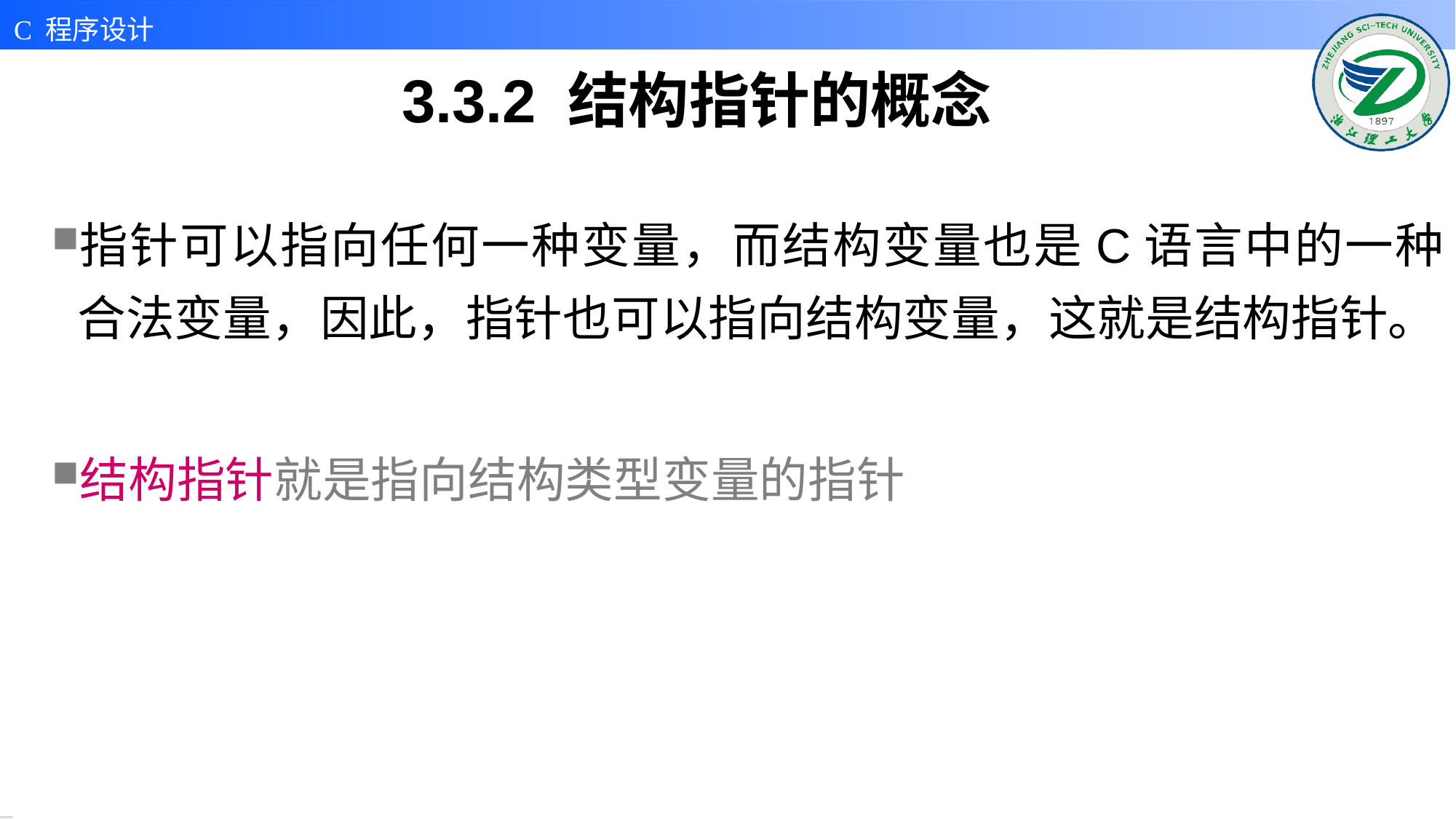

# 3.3.2 结构指针的概念
指针可以指向任何一种变量，而结构变量也是C语言中的一种合法变量，因此，指针也可以指向结构变量，这就是结构指针。

结构指针就是指向结构类型变量的指针